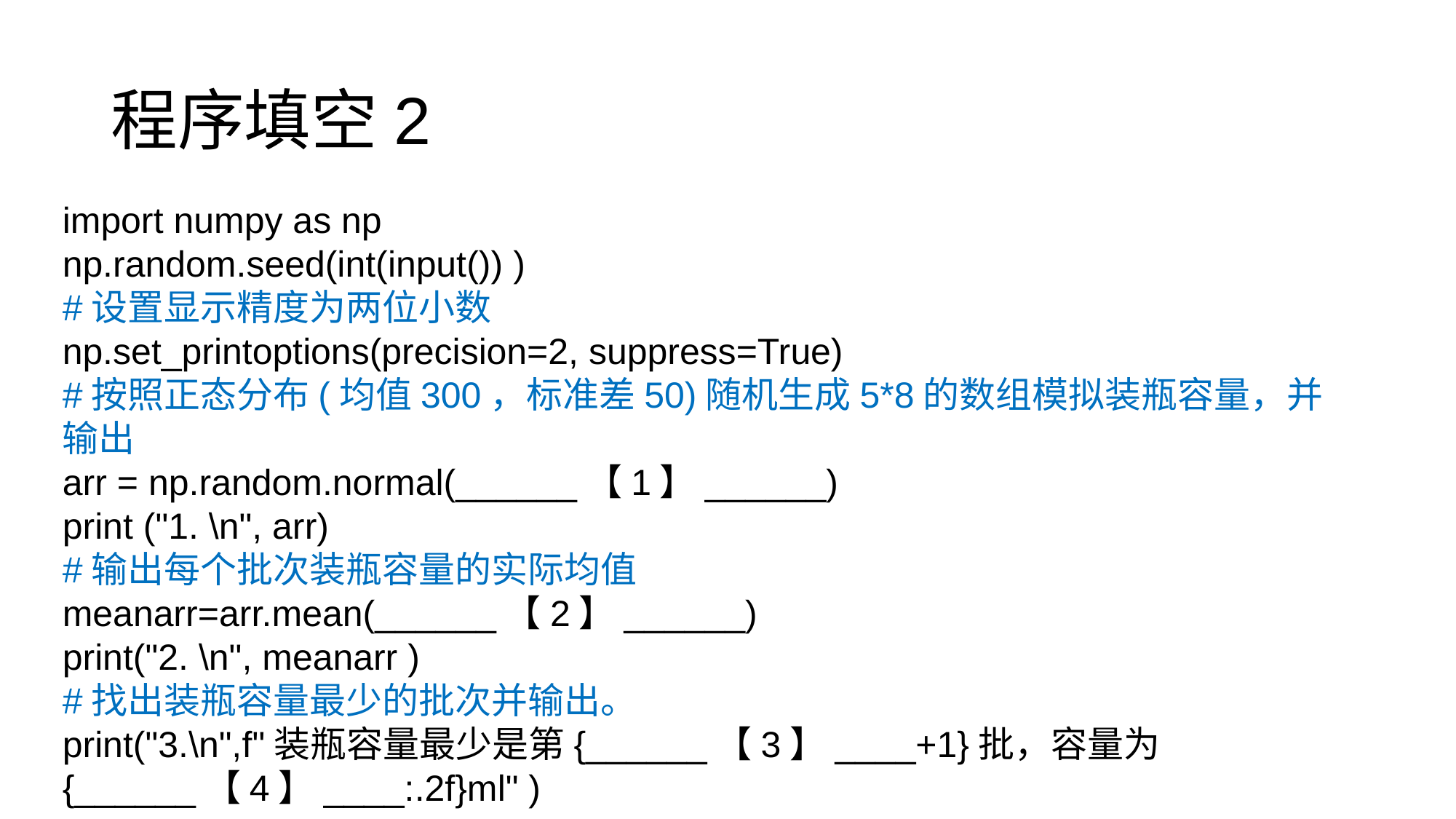

# 程序填空2
import numpy as np
np.random.seed(int(input()) )
#设置显示精度为两位小数
np.set_printoptions(precision=2, suppress=True)
#按照正态分布(均值300，标准差50)随机生成5*8的数组模拟装瓶容量，并输出
arr = np.random.normal(______【1】______)
print ("1. \n", arr)
#输出每个批次装瓶容量的实际均值
meanarr=arr.mean(______【2】______)
print("2. \n", meanarr )
#找出装瓶容量最少的批次并输出。
print("3.\n",f"装瓶容量最少是第{______【3】____+1}批，容量为{______【4】____:.2f}ml" )